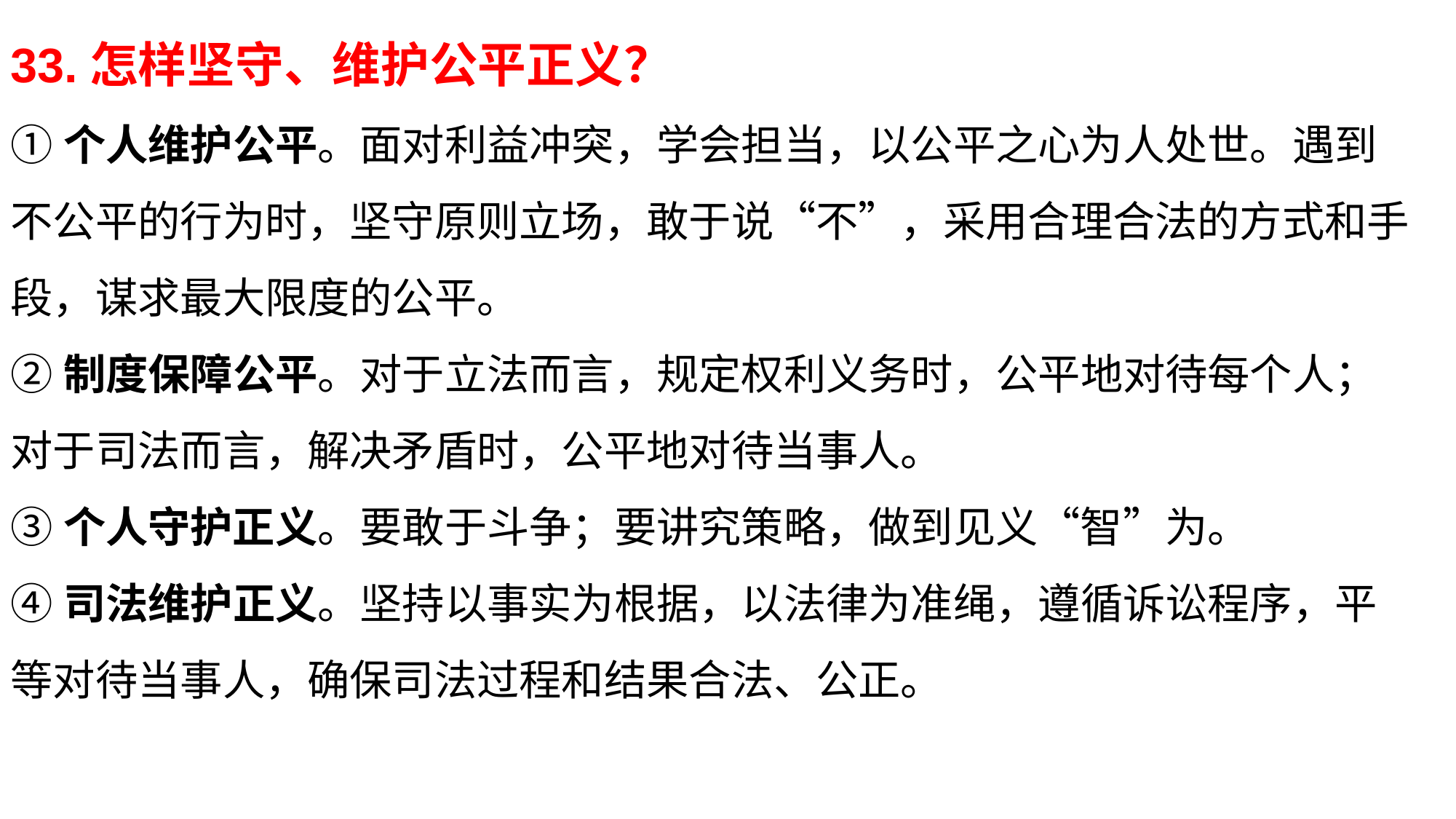

33.怎样坚守、维护公平正义？
①个人维护公平。面对利益冲突，学会担当，以公平之心为人处世。遇到不公平的行为时，坚守原则立场，敢于说“不”，采用合理合法的方式和手段，谋求最大限度的公平。
②制度保障公平。对于立法而言，规定权利义务时，公平地对待每个人；对于司法而言，解决矛盾时，公平地对待当事人。
③个人守护正义。要敢于斗争；要讲究策略，做到见义“智”为。
④司法维护正义。坚持以事实为根据，以法律为准绳，遵循诉讼程序，平等对待当事人，确保司法过程和结果合法、公正。